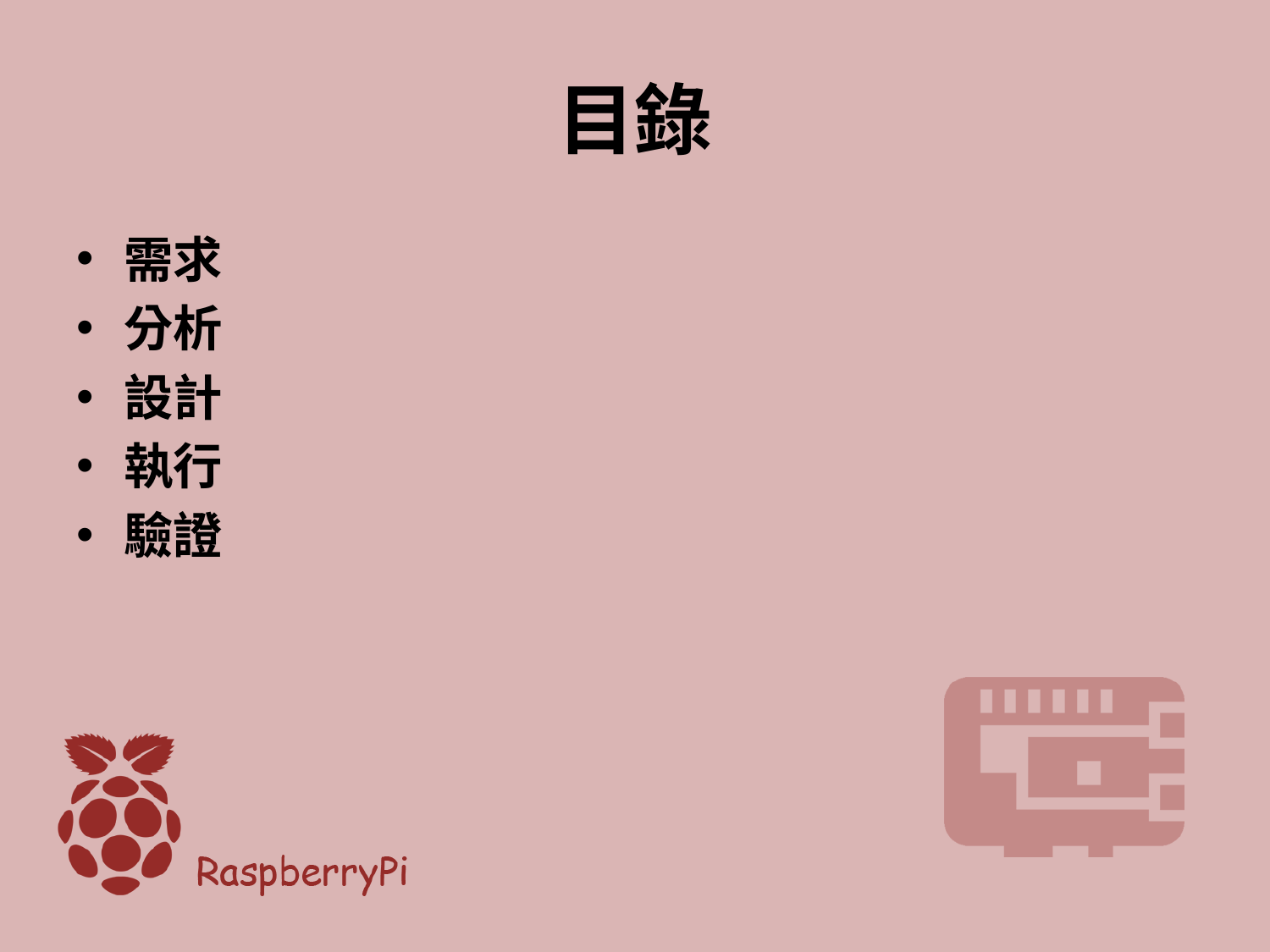

# 目錄
需求
分析
設計
執行
驗證